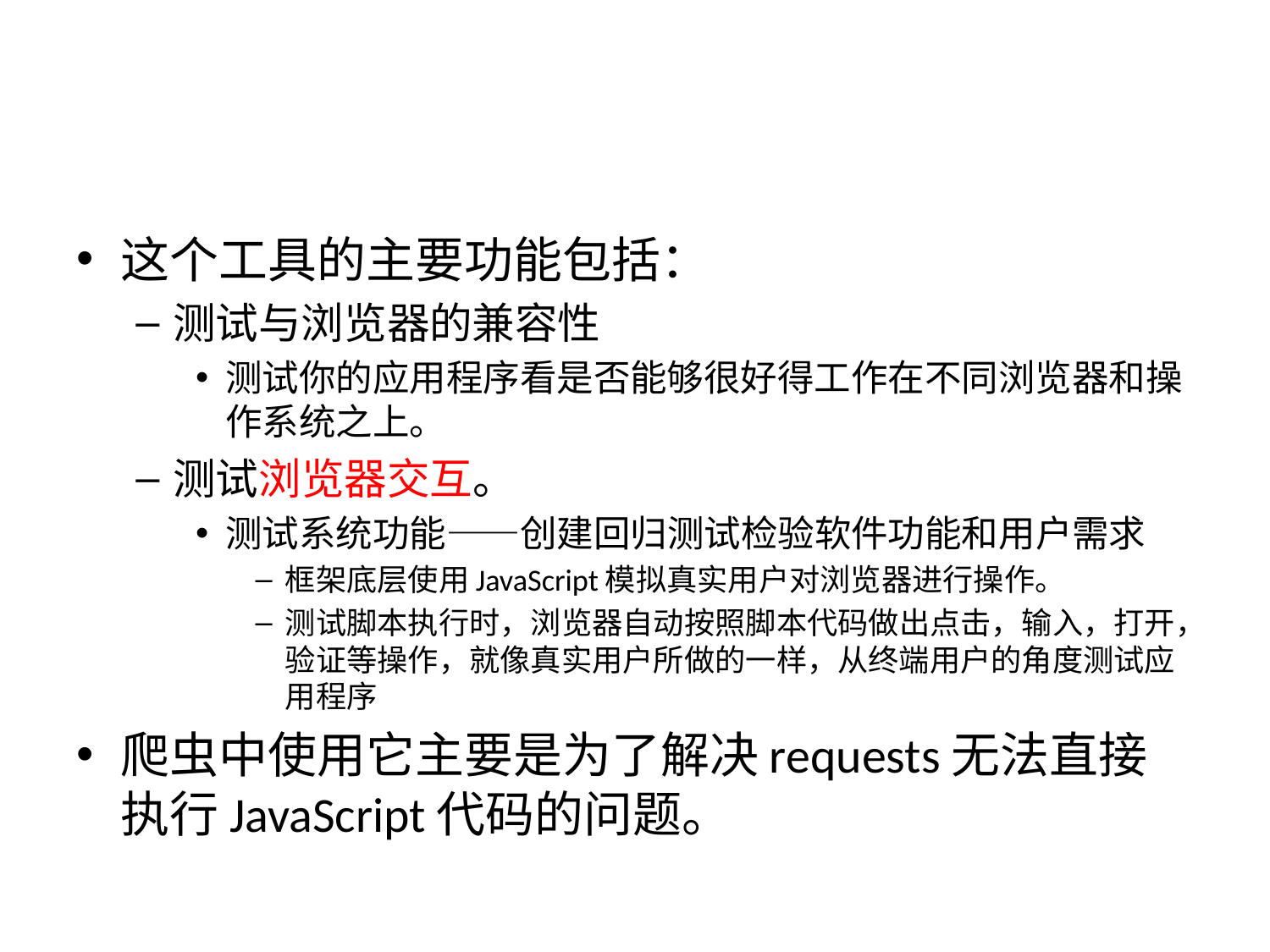

#
这个工具的主要功能包括：
测试与浏览器的兼容性
测试你的应用程序看是否能够很好得工作在不同浏览器和操作系统之上。
测试浏览器交互。
测试系统功能——创建回归测试检验软件功能和用户需求
框架底层使用JavaScript模拟真实用户对浏览器进行操作。
测试脚本执行时，浏览器自动按照脚本代码做出点击，输入，打开，验证等操作，就像真实用户所做的一样，从终端用户的角度测试应用程序
爬虫中使用它主要是为了解决requests无法直接执行JavaScript代码的问题。